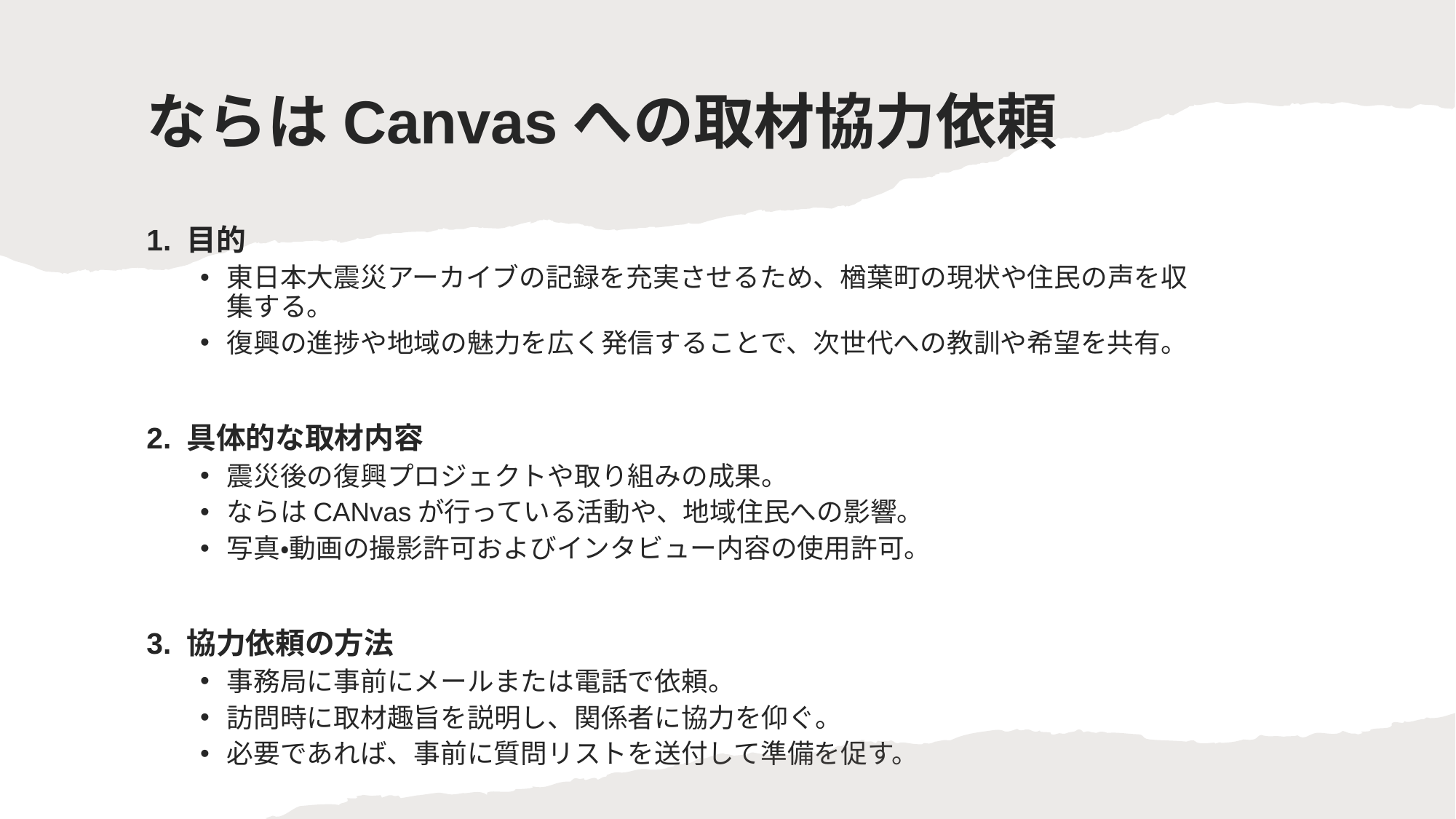

# ならはCanvasへの取材協力依頼
1. 目的
東日本大震災アーカイブの記録を充実させるため、楢葉町の現状や住民の声を収集する。
復興の進捗や地域の魅力を広く発信することで、次世代への教訓や希望を共有。

2. 具体的な取材内容
震災後の復興プロジェクトや取り組みの成果。
ならはCANvasが行っている活動や、地域住民への影響。
写真・動画の撮影許可およびインタビュー内容の使用許可。

3. 協力依頼の方法
事務局に事前にメールまたは電話で依頼。
訪問時に取材趣旨を説明し、関係者に協力を仰ぐ。
必要であれば、事前に質問リストを送付して準備を促す。